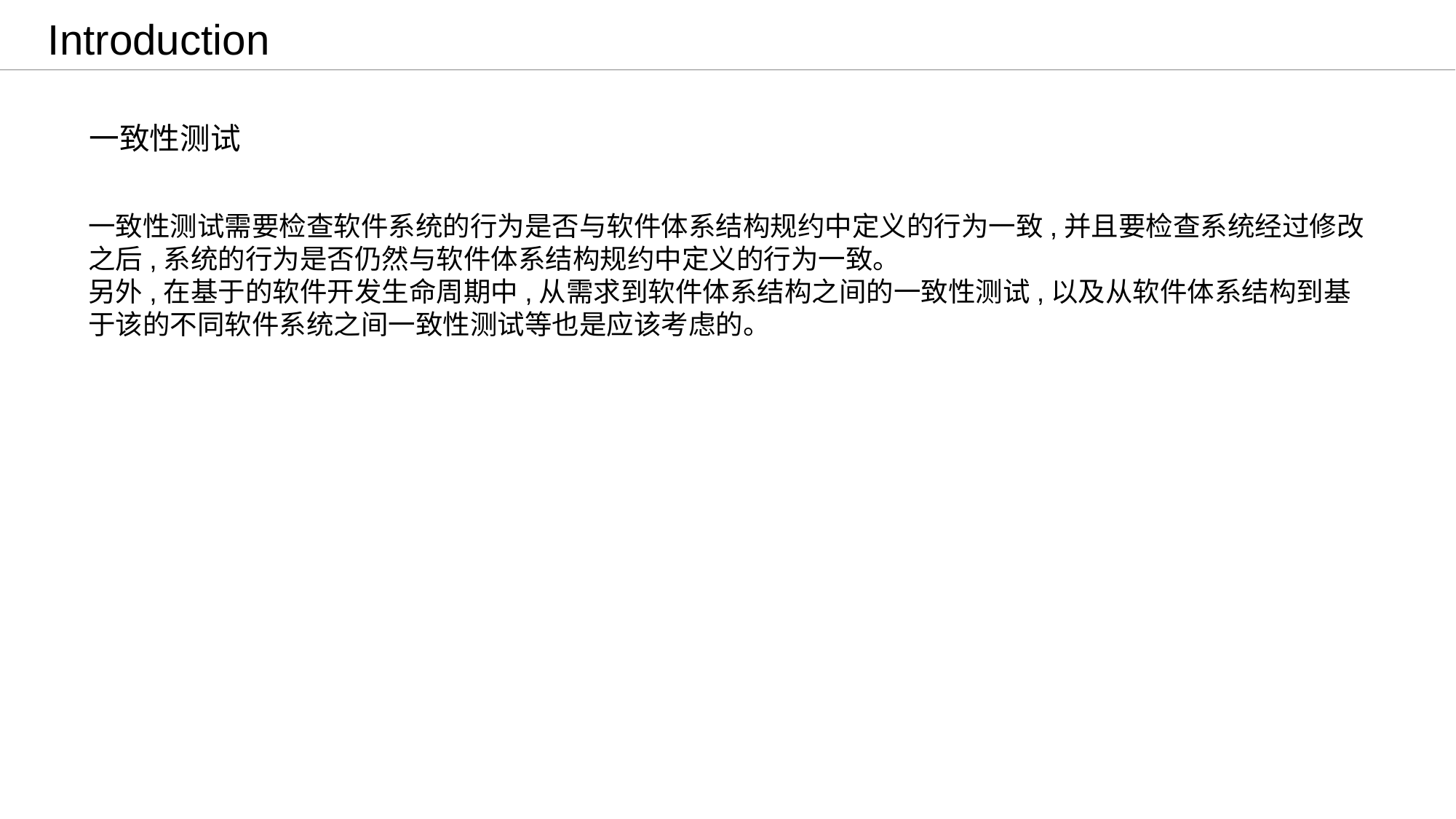

Introduction

一致性测试
一致性测试需要检查软件系统的行为是否与软件体系结构规约中定义的行为一致,并且要检查系统经过修改之后,系统的行为是否仍然与软件体系结构规约中定义的行为一致。
另外,在基于的软件开发生命周期中,从需求到软件体系结构之间的一致性测试,以及从软件体系结构到基于该的不同软件系统之间一致性测试等也是应该考虑的。